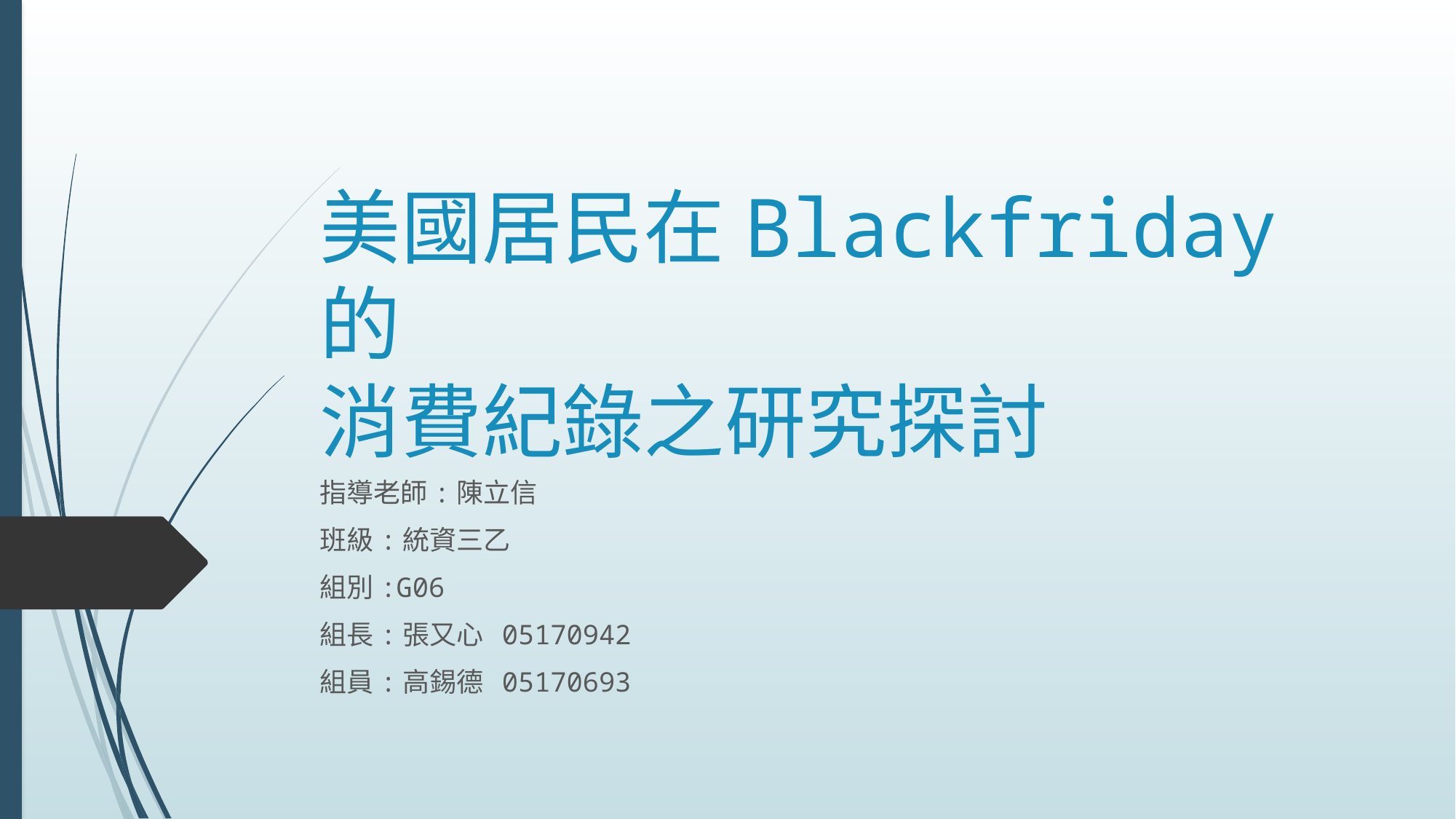

# 美國居民在Blackfriday的 消費紀錄之研究探討
指導老師:陳立信
班級:統資三乙
組別:G06
組長:張又心  05170942
組員:高錫德  05170693